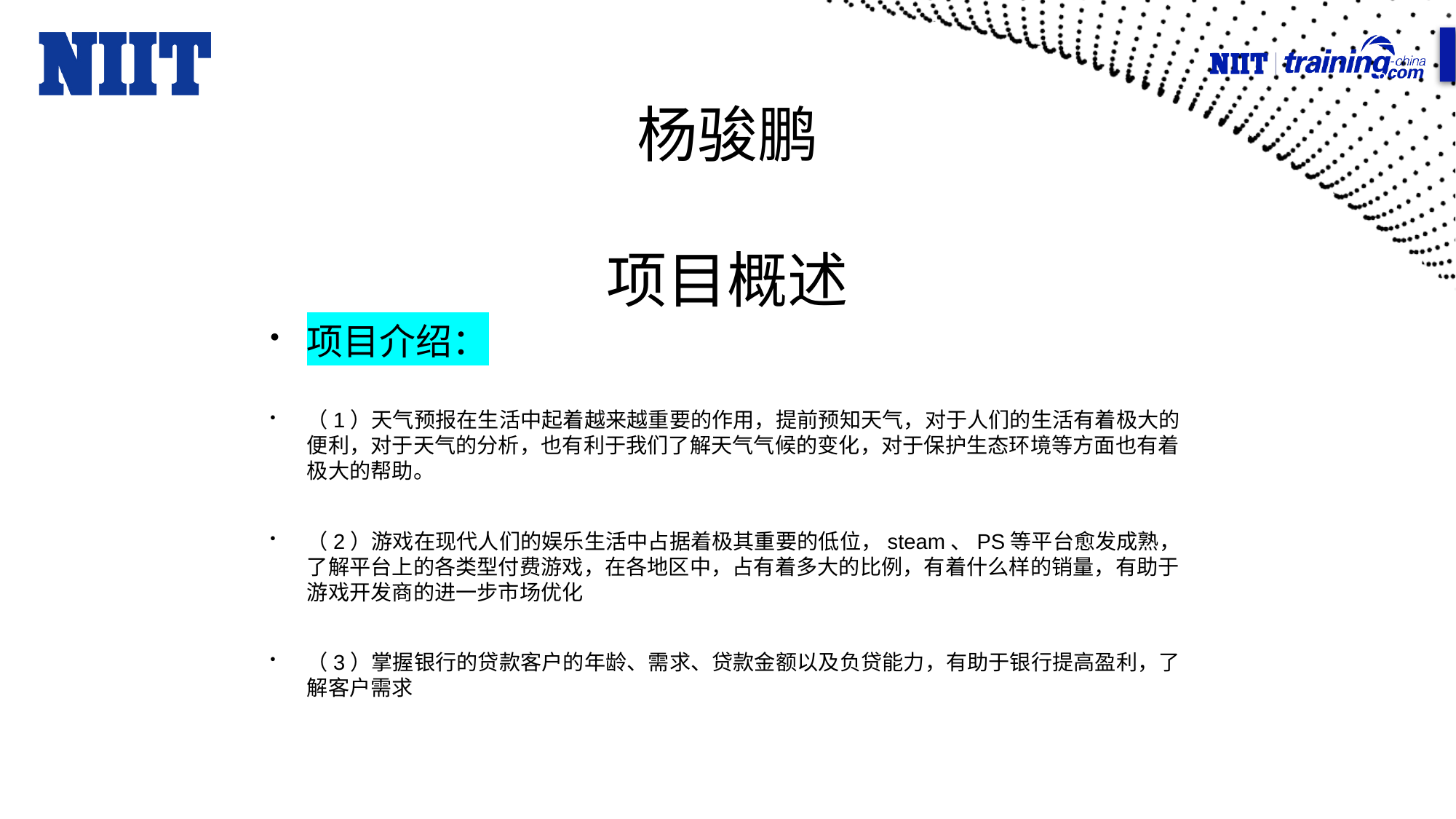

# 杨骏鹏 项目概述
项目介绍：
（1）天气预报在生活中起着越来越重要的作用，提前预知天气，对于人们的生活有着极大的便利，对于天气的分析，也有利于我们了解天气气候的变化，对于保护生态环境等方面也有着极大的帮助。
（2）游戏在现代人们的娱乐生活中占据着极其重要的低位，steam、PS等平台愈发成熟，了解平台上的各类型付费游戏，在各地区中，占有着多大的比例，有着什么样的销量，有助于游戏开发商的进一步市场优化
（3）掌握银行的贷款客户的年龄、需求、贷款金额以及负贷能力，有助于银行提高盈利，了解客户需求